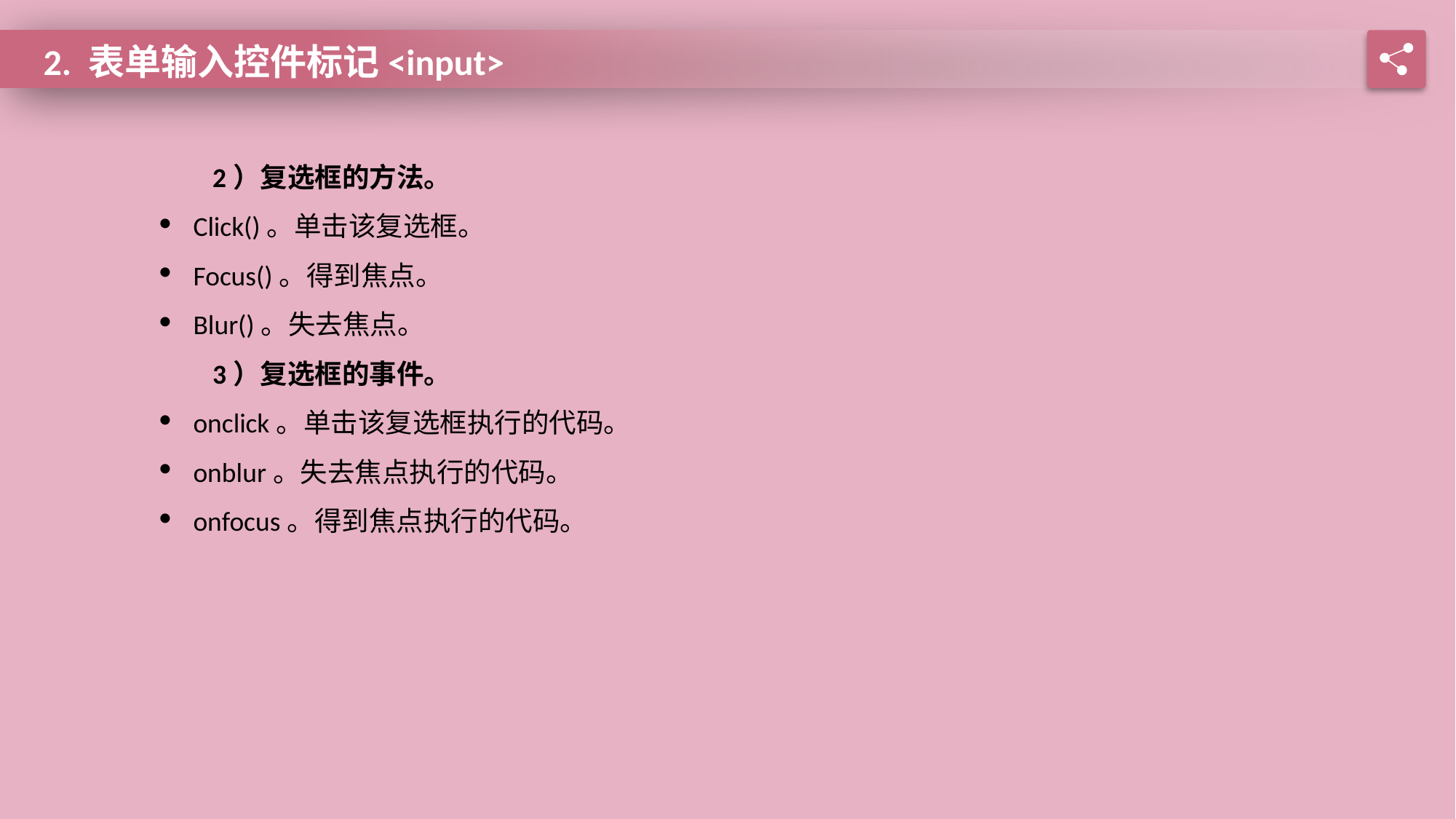

2. 表单输入控件标记<input>
2）复选框的方法。
Click()。单击该复选框。
Focus()。得到焦点。
Blur()。失去焦点。
3）复选框的事件。
onclick。单击该复选框执行的代码。
onblur。失去焦点执行的代码。
onfocus。得到焦点执行的代码。